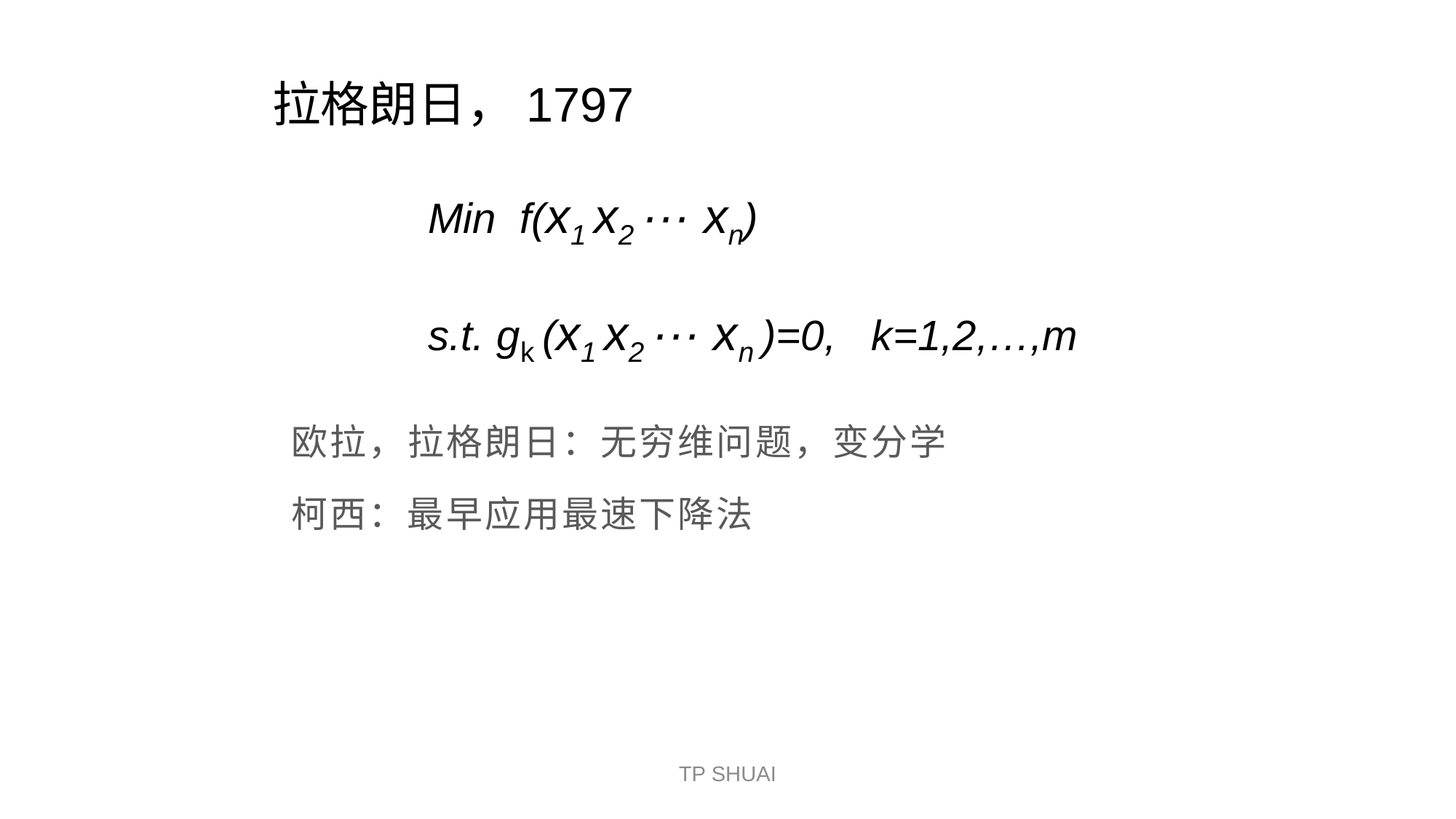

拉格朗日，1797
Min  f(x1 x2 ··· xn)

s.t. gk (x1 x2 ··· xn )=0,   k=1,2,…,m
欧拉，拉格朗日：无穷维问题，变分学
柯西：最早应用最速下降法

TP SHUAI
14